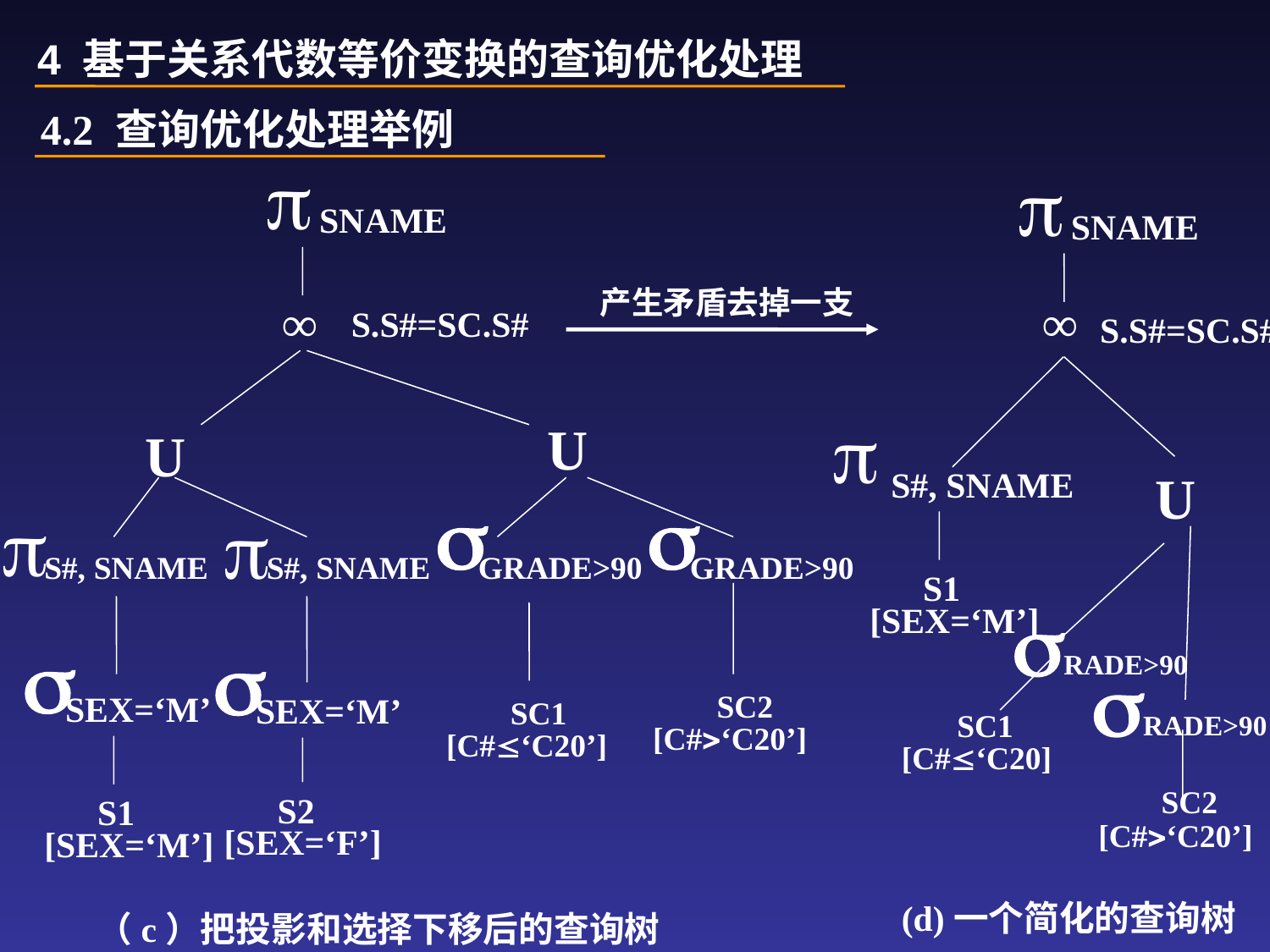

4 基于关系代数等价变换的查询优化处理

4.2 查询优化处理举例

π
π
SNAME
SNAME

产生矛盾去掉一支
∞
∞
S.S#=SC.S#
S.S#=SC.S#

π
U
U
S#, SNAME
U

σ

σ
π
π

S#, SNAME
S#, SNAME
GRADE>90
GRADE>90

      S1

[SEX=‘M’]

σ
σ
      SC2
SEX=‘M’
SEX=‘M’
      SC1
 SC1
[C#>‘C20’]
[C#≤‘C20’]
[C#≤‘C20]

      SC2
      S2
      S1

[C#>‘C20’]
[SEX=‘F’]
[SEX=‘M’]
(d)一个简化的查询树
（c）把投影和选择下移后的查询树
σRADE>90
σRADE>90